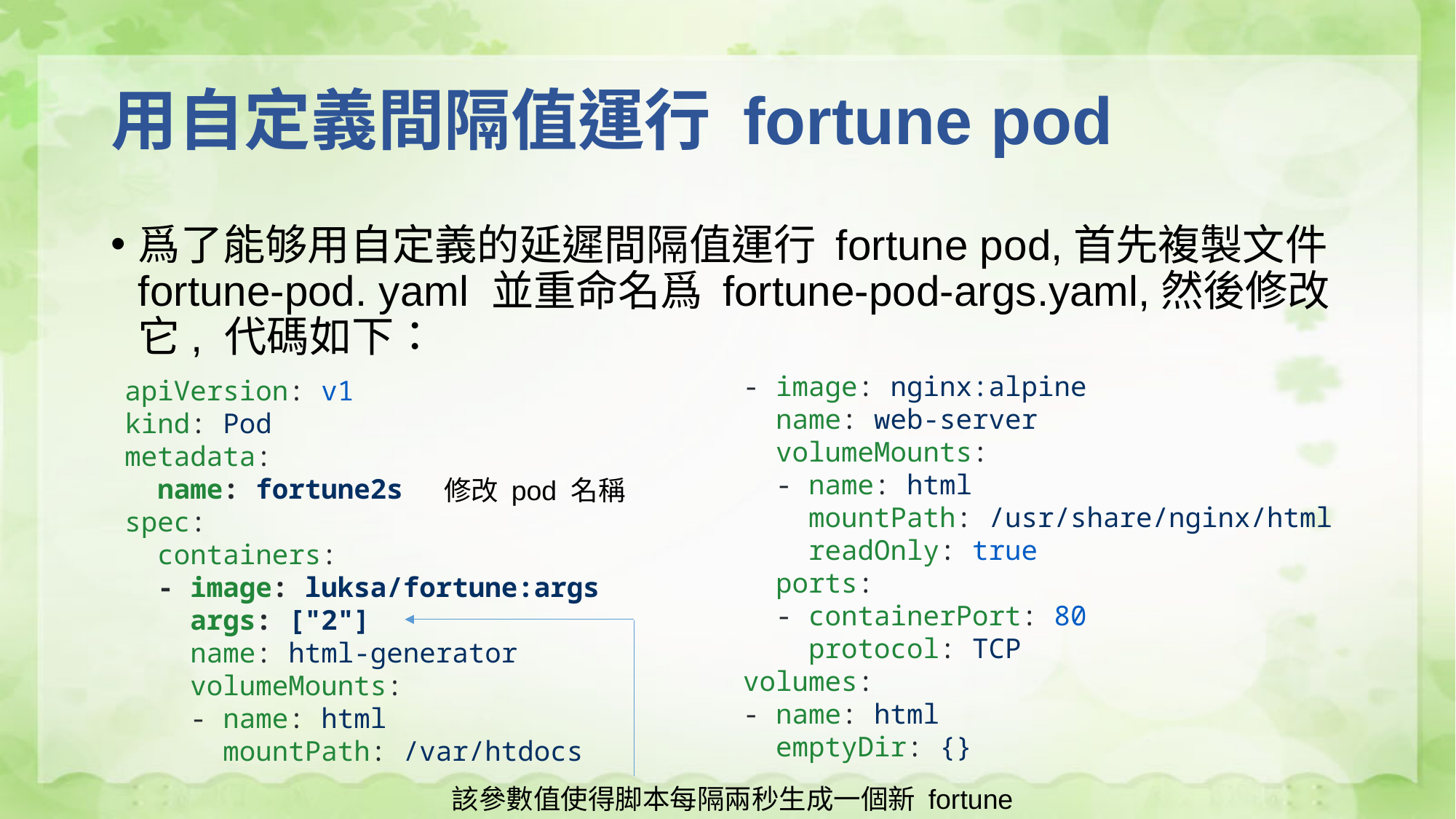

# 用自定義間隔值運行 fortune pod
爲了能够用自定義的延遲間隔值運行 fortune pod,首先複製文件 fortune-pod. yaml 並重命名爲 fortune-pod-args.yaml,然後修改它, 代碼如下：
  - image: nginx:alpine
    name: web-server
    volumeMounts:
    - name: html
      mountPath: /usr/share/nginx/html
      readOnly: true
    ports:
    - containerPort: 80
      protocol: TCP
  volumes:
  - name: html
    emptyDir: {}
apiVersion: v1
kind: Pod
metadata:
  name: fortune2s
spec:
  containers:
  - image: luksa/fortune:args
    args: ["2"]
    name: html-generator
    volumeMounts:
    - name: html
      mountPath: /var/htdocs
修改 pod 名稱
該參數值使得脚本每隔兩秒生成一個新 fortune